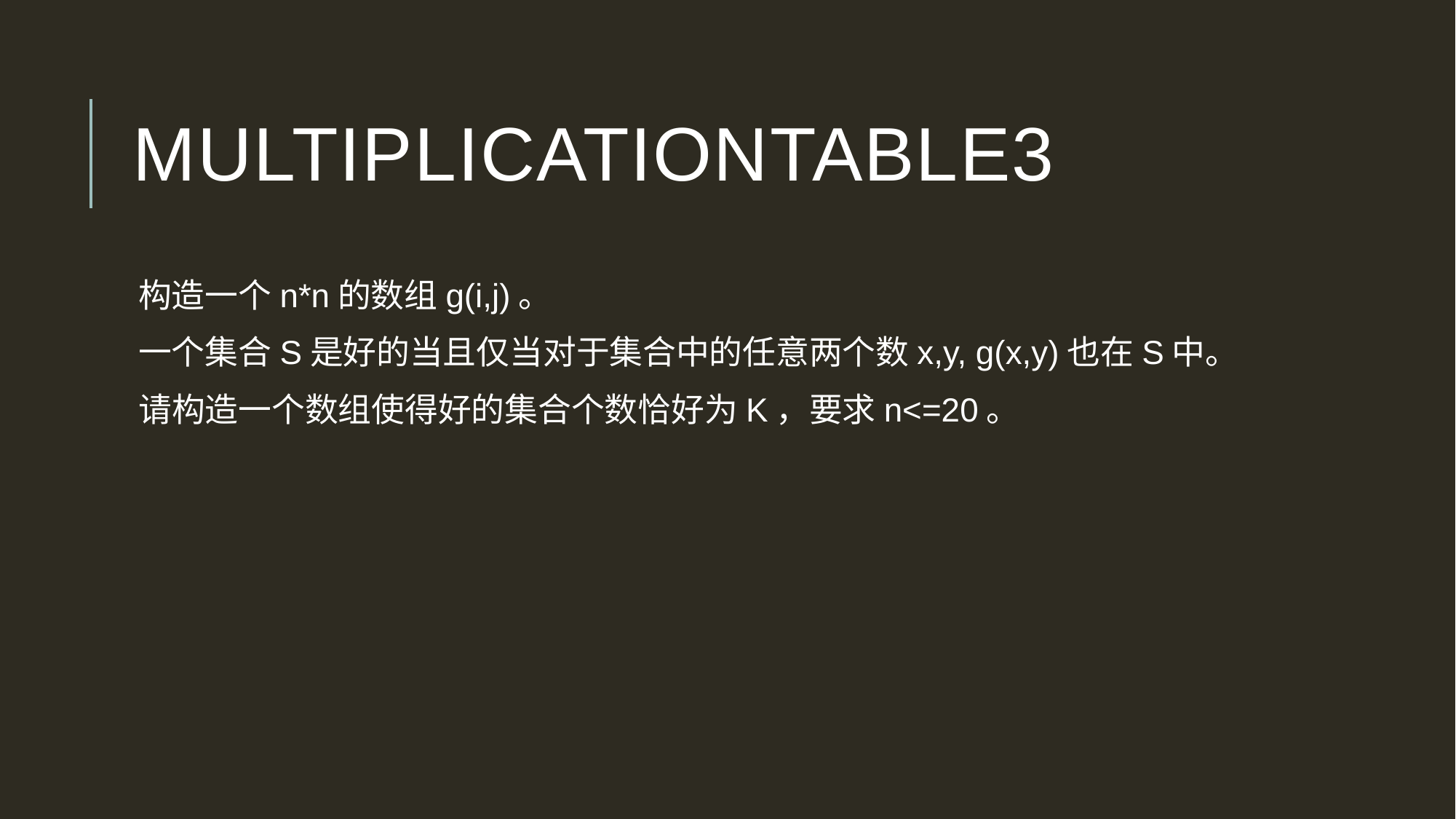

# MultiplicationTable3
构造一个n*n的数组g(i,j)。
一个集合S是好的当且仅当对于集合中的任意两个数x,y, g(x,y)也在S中。
请构造一个数组使得好的集合个数恰好为K，要求n<=20。